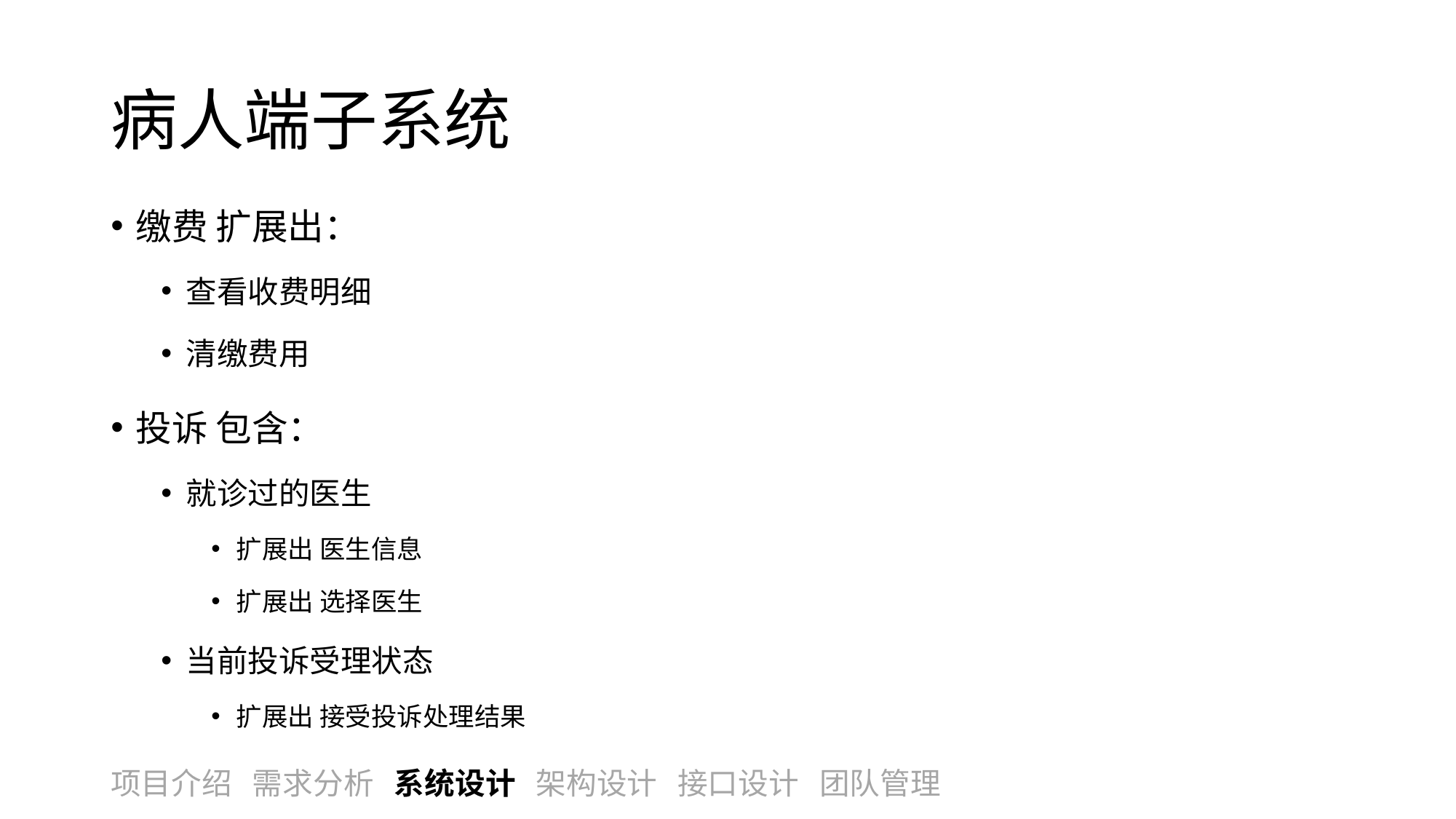

# 病人端子系统
缴费 扩展出：
查看收费明细
清缴费用
投诉 包含：
就诊过的医生
扩展出 医生信息
扩展出 选择医生
当前投诉受理状态
扩展出 接受投诉处理结果